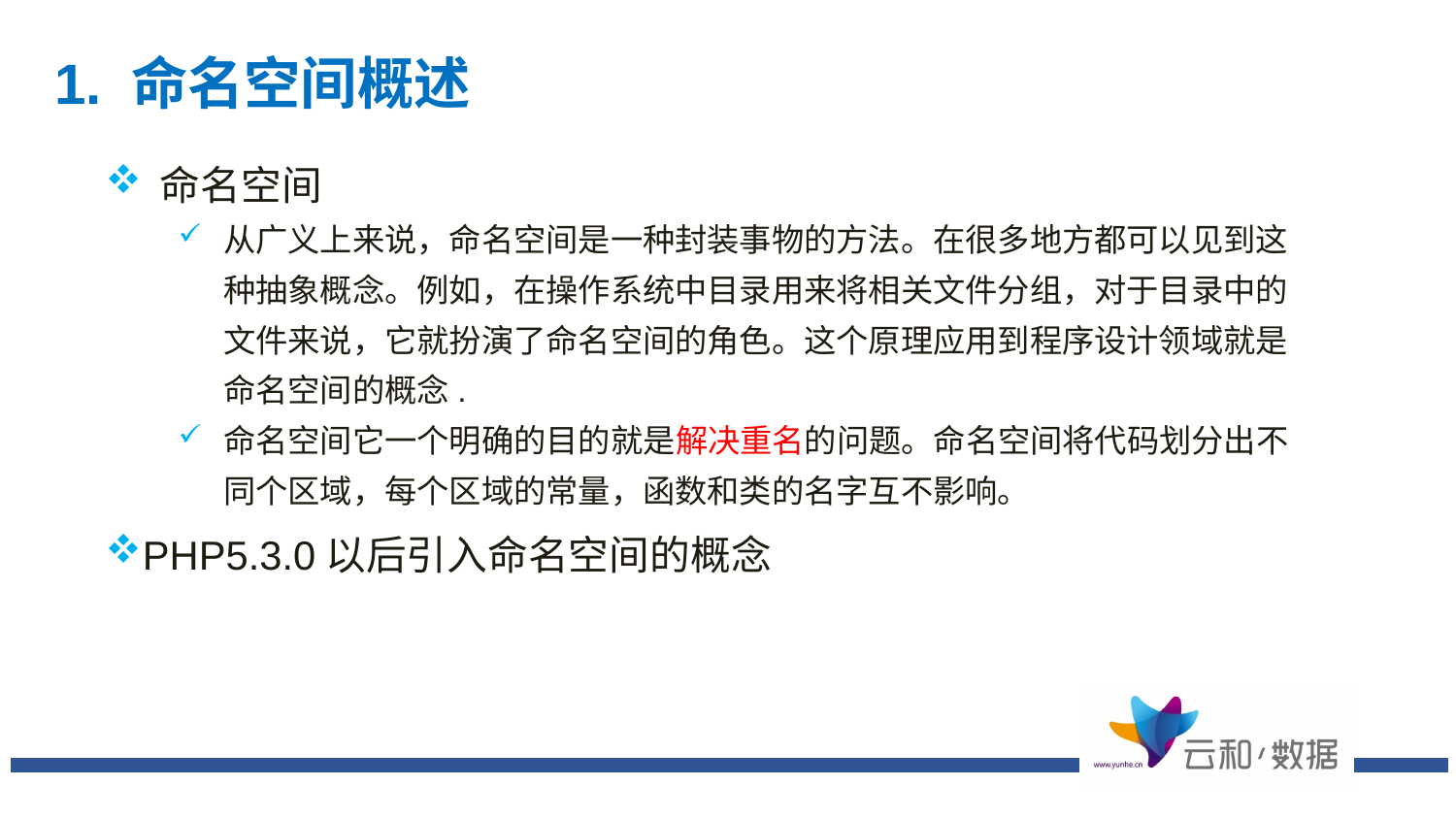

# 1. 命名空间概述
命名空间
从广义上来说，命名空间是一种封装事物的方法。在很多地方都可以见到这种抽象概念。例如，在操作系统中目录用来将相关文件分组，对于目录中的文件来说，它就扮演了命名空间的角色。这个原理应用到程序设计领域就是命名空间的概念.
命名空间它一个明确的目的就是解决重名的问题。命名空间将代码划分出不同个区域，每个区域的常量，函数和类的名字互不影响。
PHP5.3.0以后引入命名空间的概念
4